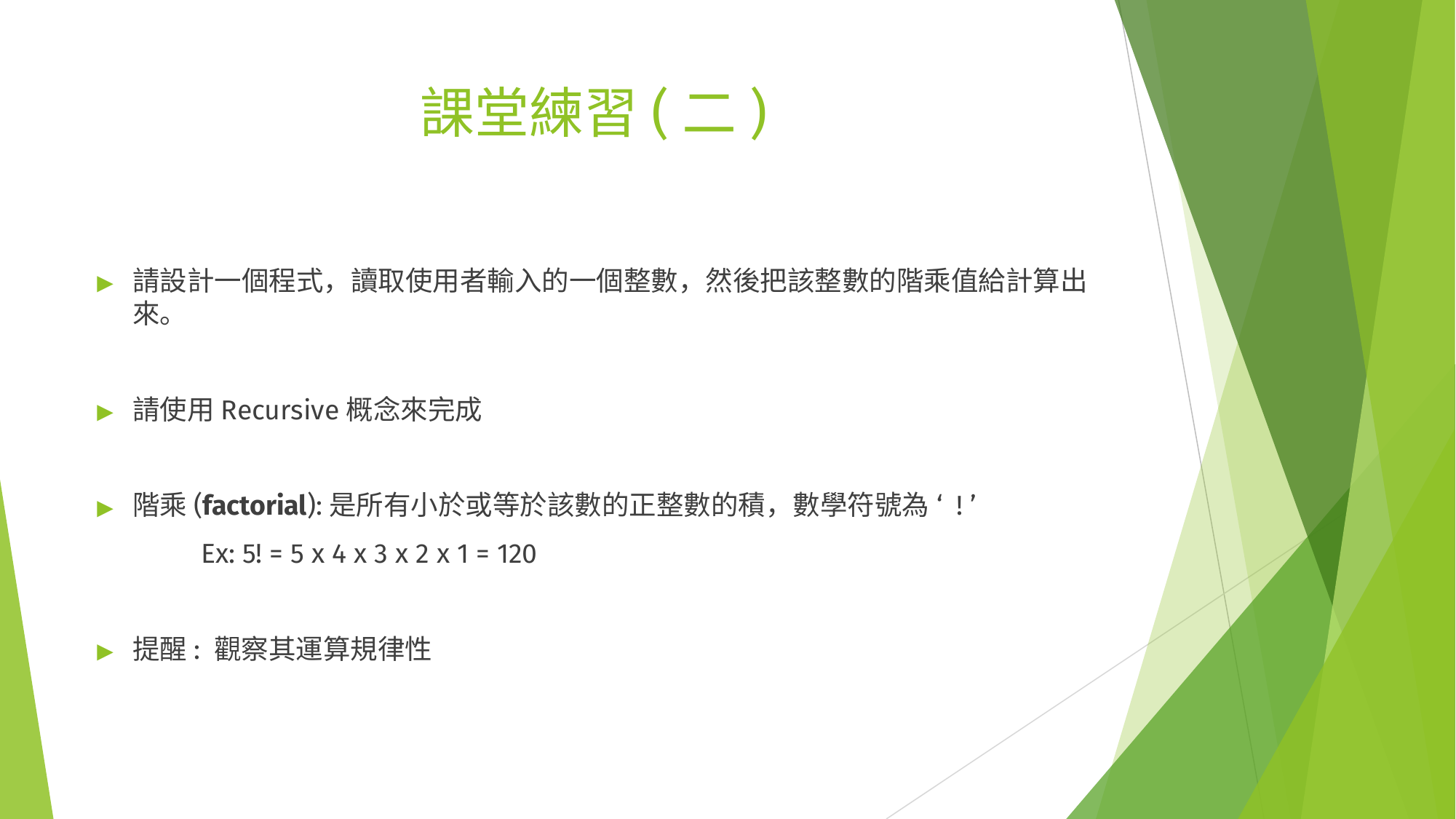

# 課堂練習(二)
請設計一個程式，讀取使用者輸入的一個整數，然後把該整數的階乘值給計算出來。

請使用Recursive概念來完成

階乘(factorial):是所有小於或等於該數的正整數的積，數學符號為 ‘ ! ’
	Ex: 5! = 5 x 4 x 3 x 2 x 1 = 120

提醒: 觀察其運算規律性